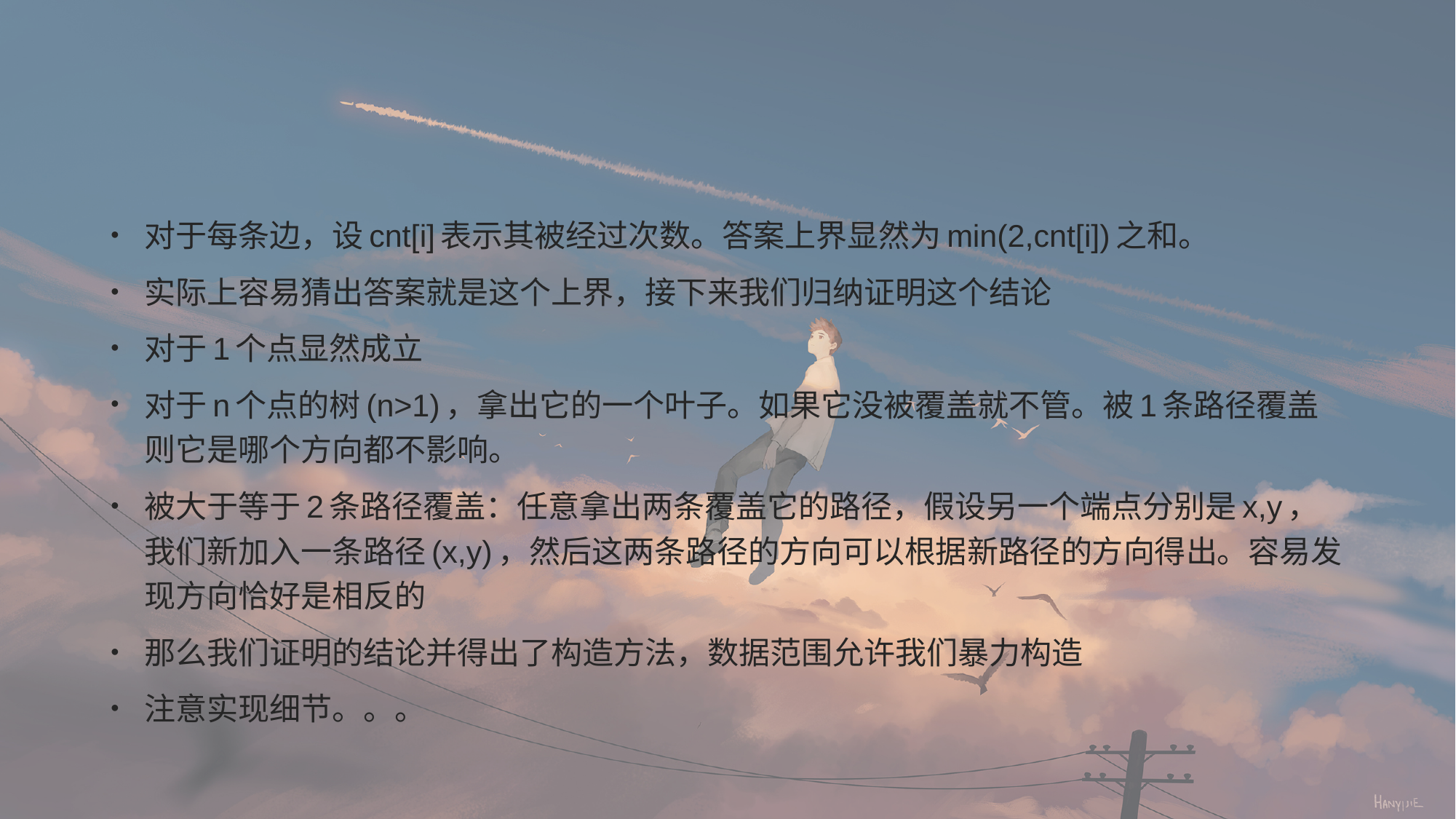

#
对于每条边，设cnt[i]表示其被经过次数。答案上界显然为min(2,cnt[i])之和。
实际上容易猜出答案就是这个上界，接下来我们归纳证明这个结论
对于1个点显然成立
对于n个点的树(n>1)，拿出它的一个叶子。如果它没被覆盖就不管。被1条路径覆盖则它是哪个方向都不影响。
被大于等于2条路径覆盖：任意拿出两条覆盖它的路径，假设另一个端点分别是x,y，我们新加入一条路径(x,y)，然后这两条路径的方向可以根据新路径的方向得出。容易发现方向恰好是相反的
那么我们证明的结论并得出了构造方法，数据范围允许我们暴力构造
注意实现细节。。。